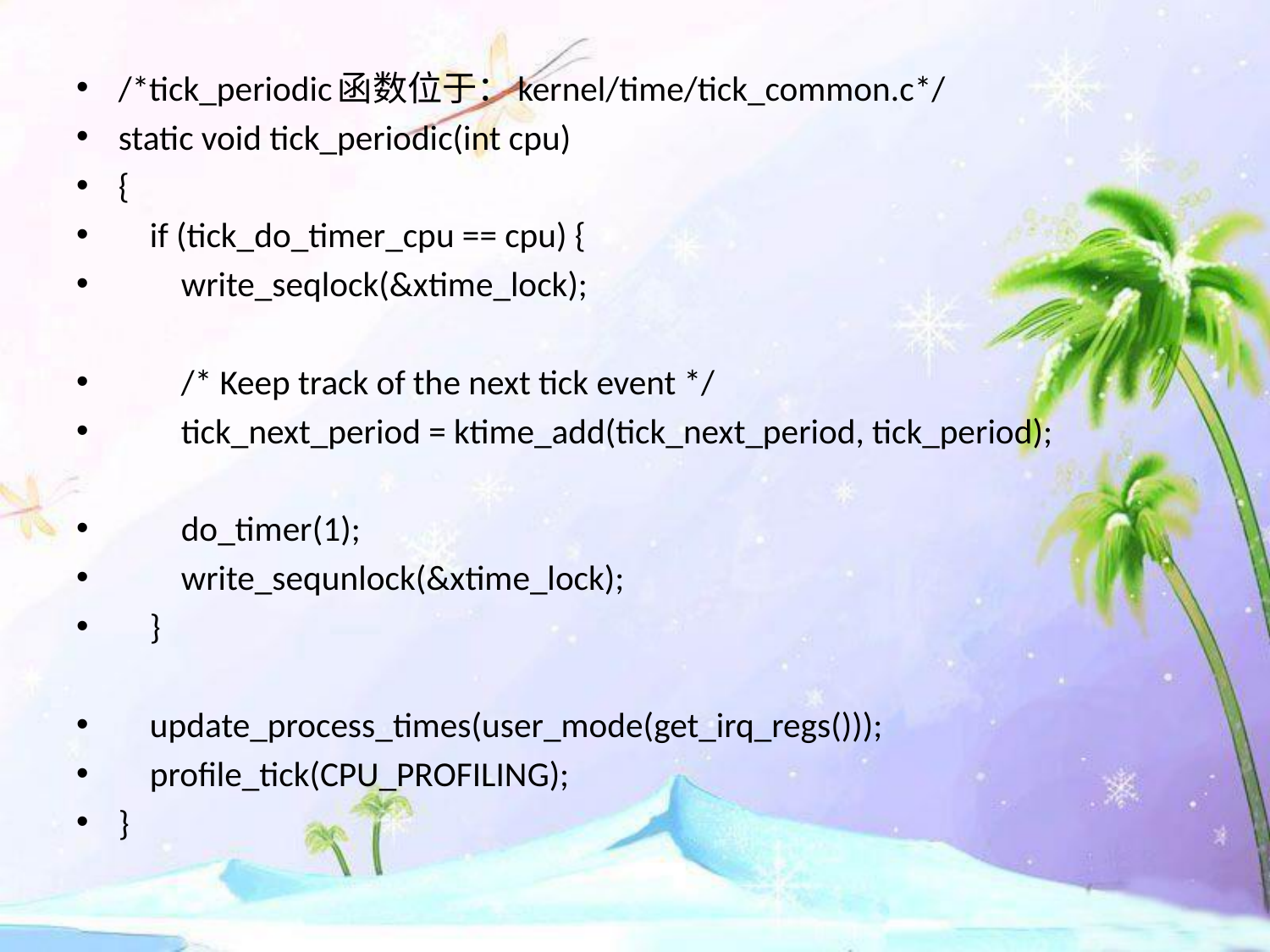

/*tick_periodic函数位于：kernel/time/tick_common.c*/
static void tick_periodic(int cpu)
{
    if (tick_do_timer_cpu == cpu) {
        write_seqlock(&xtime_lock);

        /* Keep track of the next tick event */
        tick_next_period = ktime_add(tick_next_period, tick_period);

        do_timer(1);
        write_sequnlock(&xtime_lock);
    }

    update_process_times(user_mode(get_irq_regs()));
    profile_tick(CPU_PROFILING);
}